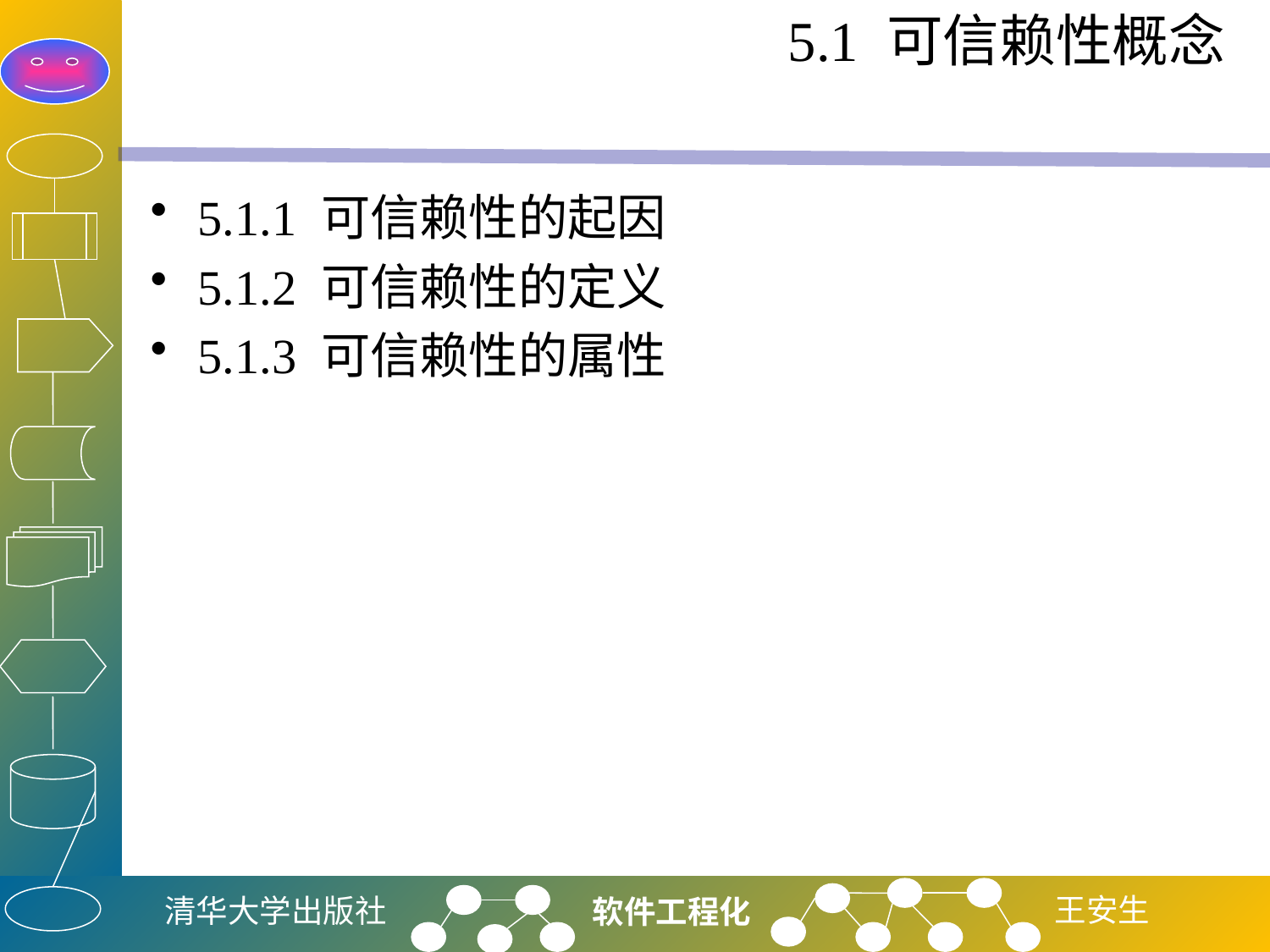

# 5.1 可信赖性概念
5.1.1 可信赖性的起因
5.1.2 可信赖性的定义
5.1.3 可信赖性的属性